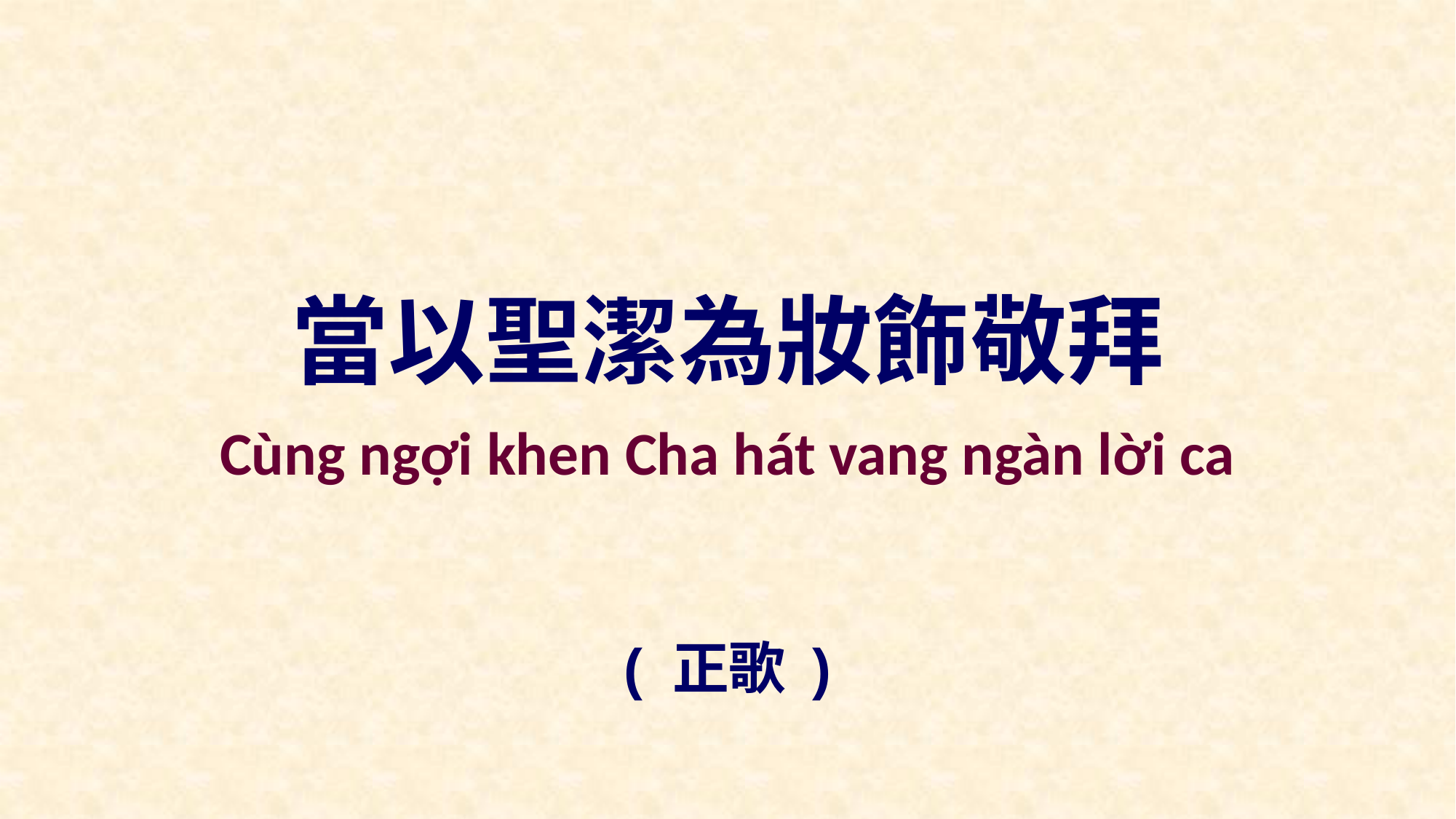

當以聖潔為妝飾敬拜
Cùng ngợi khen Cha hát vang ngàn lời ca
( 正歌 )